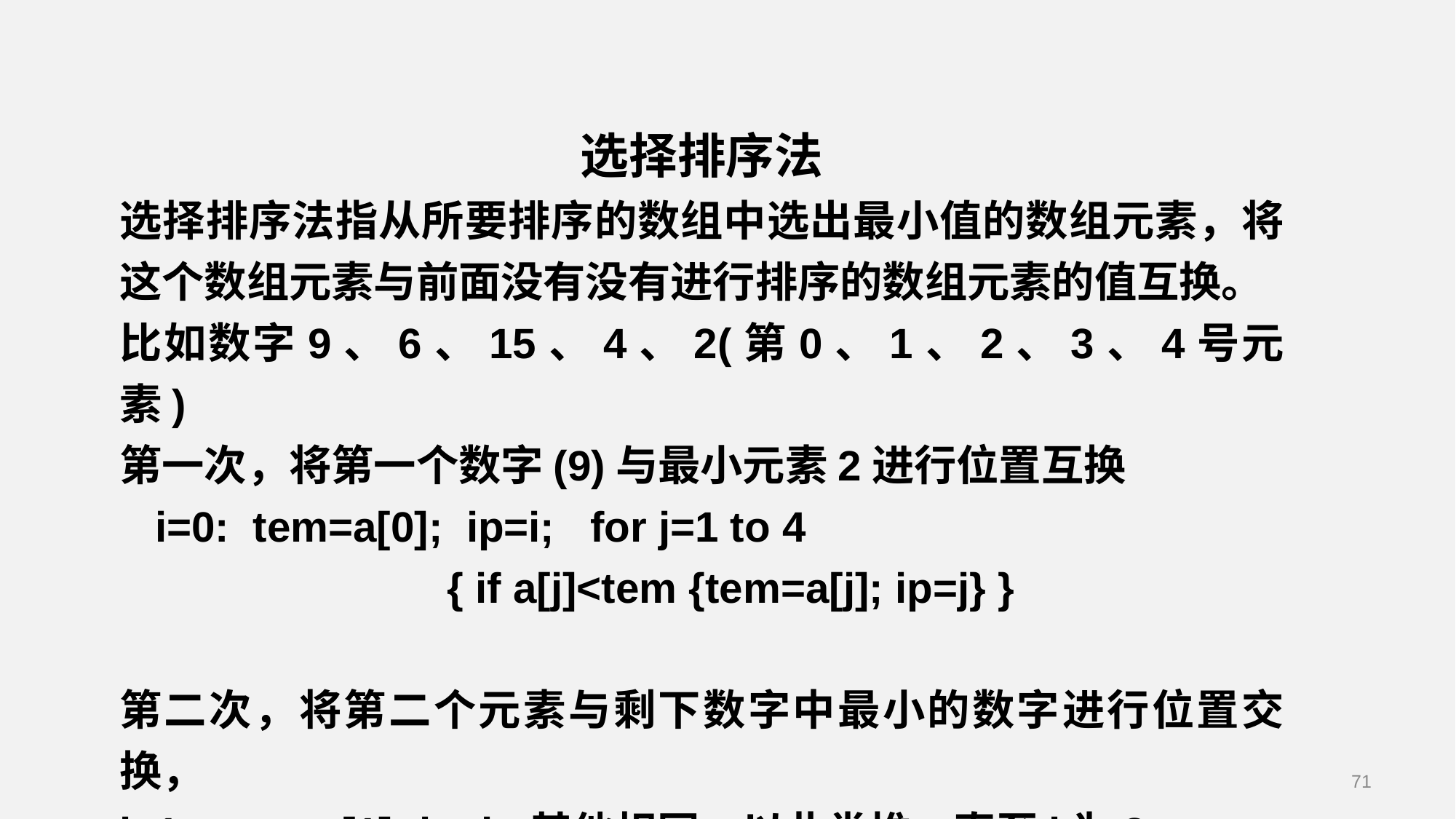

选择排序法
选择排序法指从所要排序的数组中选出最小值的数组元素，将这个数组元素与前面没有没有进行排序的数组元素的值互换。
比如数字9、6、15、4、2(第0、1、2、3、4号元素)
第一次，将第一个数字(9)与最小元素2进行位置互换
   i=0:  tem=a[0];  ip=i;   for j=1 to 4
			{ if a[j]<tem {tem=a[j]; ip=j} }

第二次，将第二个元素与剩下数字中最小的数字进行位置交换，
i=1:  tem=a[1]; ip=i; 其他相同。以此类推，直至i为3。
71